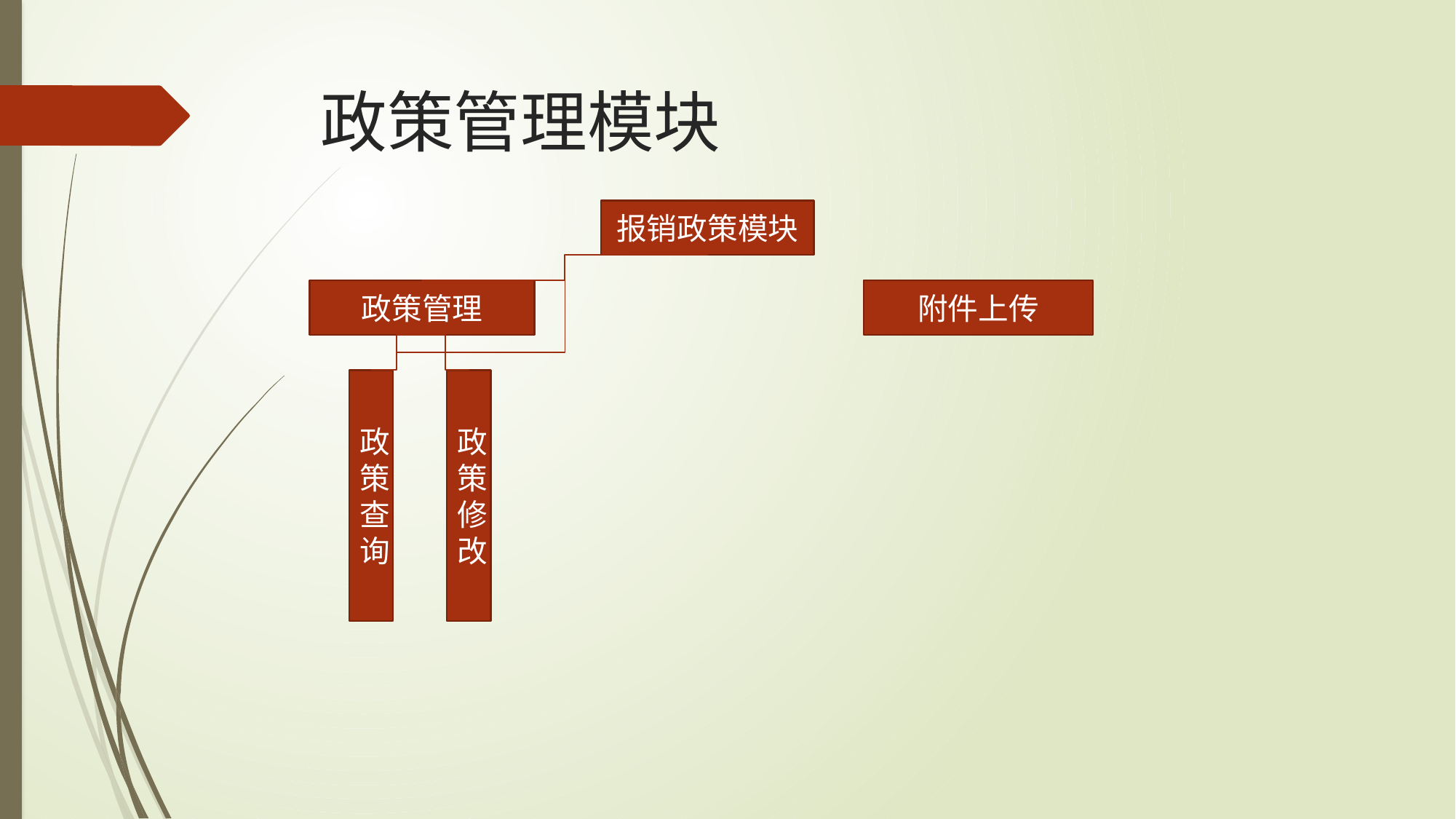

# 政策管理模块
报销政策模块
附件上传
政策管理
政策查询
政策修改